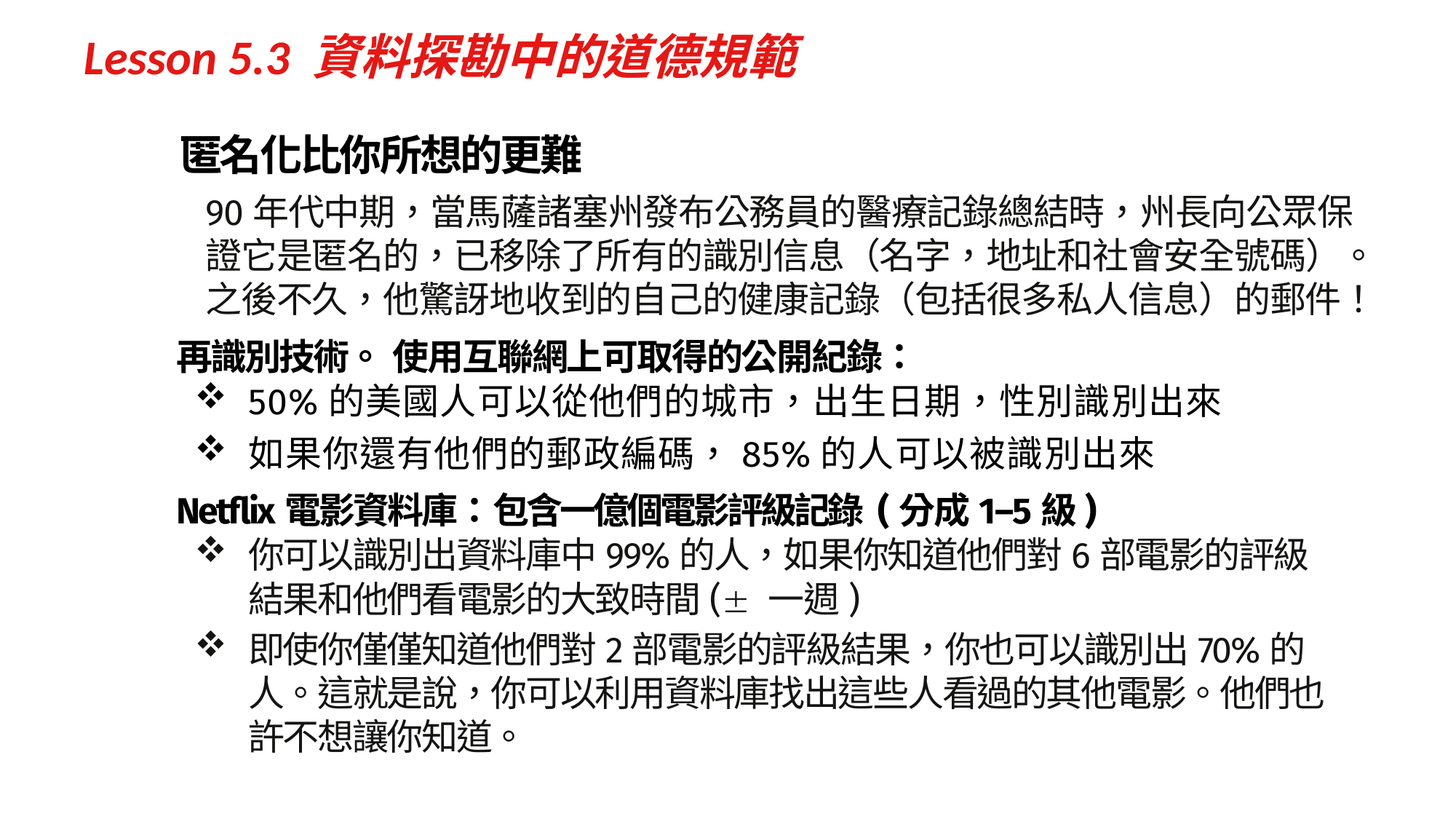

# Lesson 5.3 資料探勘中的道德規範
匿名化比你所想的更難
90年代中期，當馬薩諸塞州發布公務員的醫療記錄總結時，州長向公眾保證它是匿名的，已移除了所有的識別信息（名字，地址和社會安全號碼）。之後不久，他驚訝地收到的自己的健康記錄（包括很多私人信息）的郵件！
再識別技術。 使用互聯網上可取得的公開紀錄：
50%的美國人可以從他們的城市，出生日期，性別識別出來
如果你還有他們的郵政編碼，85%的人可以被識別出來
Netflix電影資料庫：包含一億個電影評級記錄 (分成1–5級)
你可以識別出資料庫中99%的人，如果你知道他們對6部電影的評級結果和他們看電影的大致時間(± 一週)
即使你僅僅知道他們對2部電影的評級結果，你也可以識別出70%的人。這就是說，你可以利用資料庫找出這些人看過的其他電影。他們也許不想讓你知道。